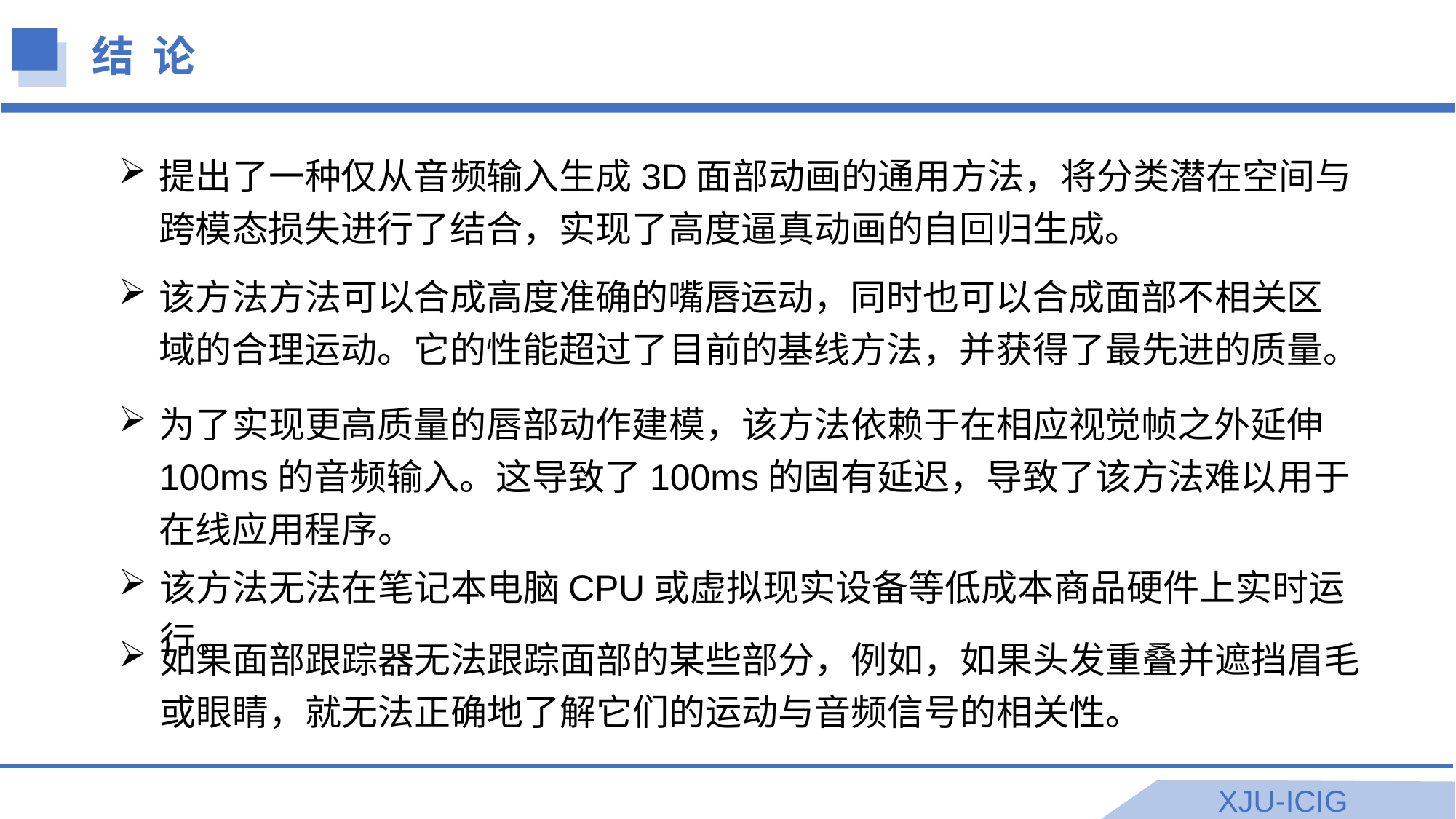

结  论

提出了一种仅从音频输入生成3D面部动画的通用方法，将分类潜在空间与跨模态损失进行了结合，实现了高度逼真动画的自回归生成。
该方法方法可以合成高度准确的嘴唇运动，同时也可以合成面部不相关区域的合理运动。它的性能超过了目前的基线方法，并获得了最先进的质量。
为了实现更高质量的唇部动作建模，该方法依赖于在相应视觉帧之外延伸100ms的音频输入。这导致了100ms的固有延迟，导致了该方法难以用于在线应用程序。
该方法无法在笔记本电脑CPU或虚拟现实设备等低成本商品硬件上实时运行。
如果面部跟踪器无法跟踪面部的某些部分，例如，如果头发重叠并遮挡眉毛或眼睛，就无法正确地了解它们的运动与音频信号的相关性。
XJU-ICIG